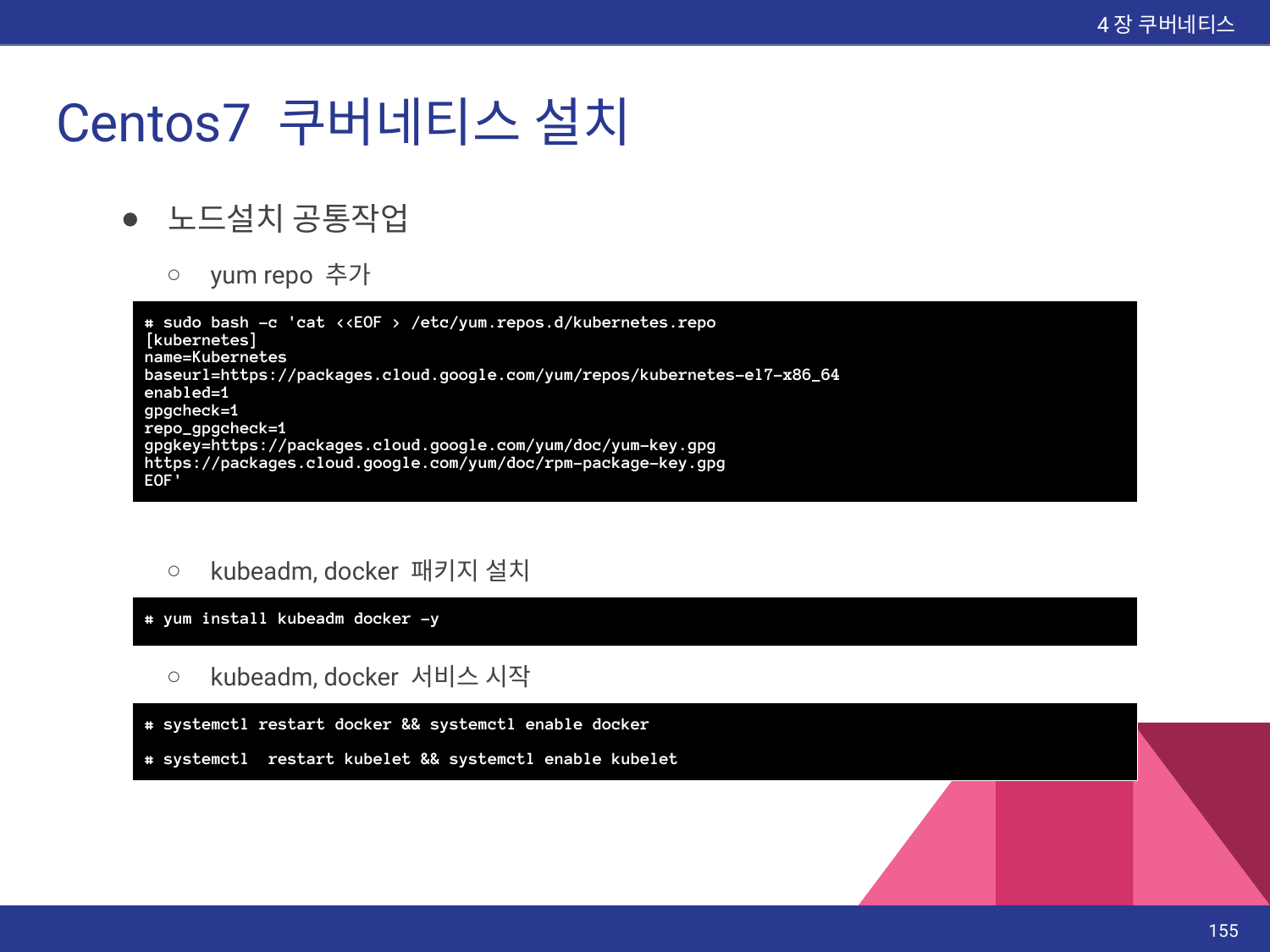

4장 쿠버네티스

# Centos7 쿠버네티스 설치
노드설치 공통작업

yum repo 추가
| # sudo bash -c 'cat <<EOF > /etc/yum.repos.d/kubernetes.repo [kubernetes] name=Kubernetes baseurl=https://packages.cloud.google.com/yum/repos/kubernetes-el7-x86\_64 enabled=1 gpgcheck=1 repo\_gpgcheck=1 gpgkey=https://packages.cloud.google.com/yum/doc/yum-key.gpg https://packages.cloud.google.com/yum/doc/rpm-package-key.gpg EOF' |
| --- |
kubeadm, docker 패키지 설치
| # yum install kubeadm docker -y |
| --- |
kubeadm, docker 서비스 시작
| # systemctl restart docker && systemctl enable docker # systemctl restart kubelet && systemctl enable kubelet |
| --- |
155